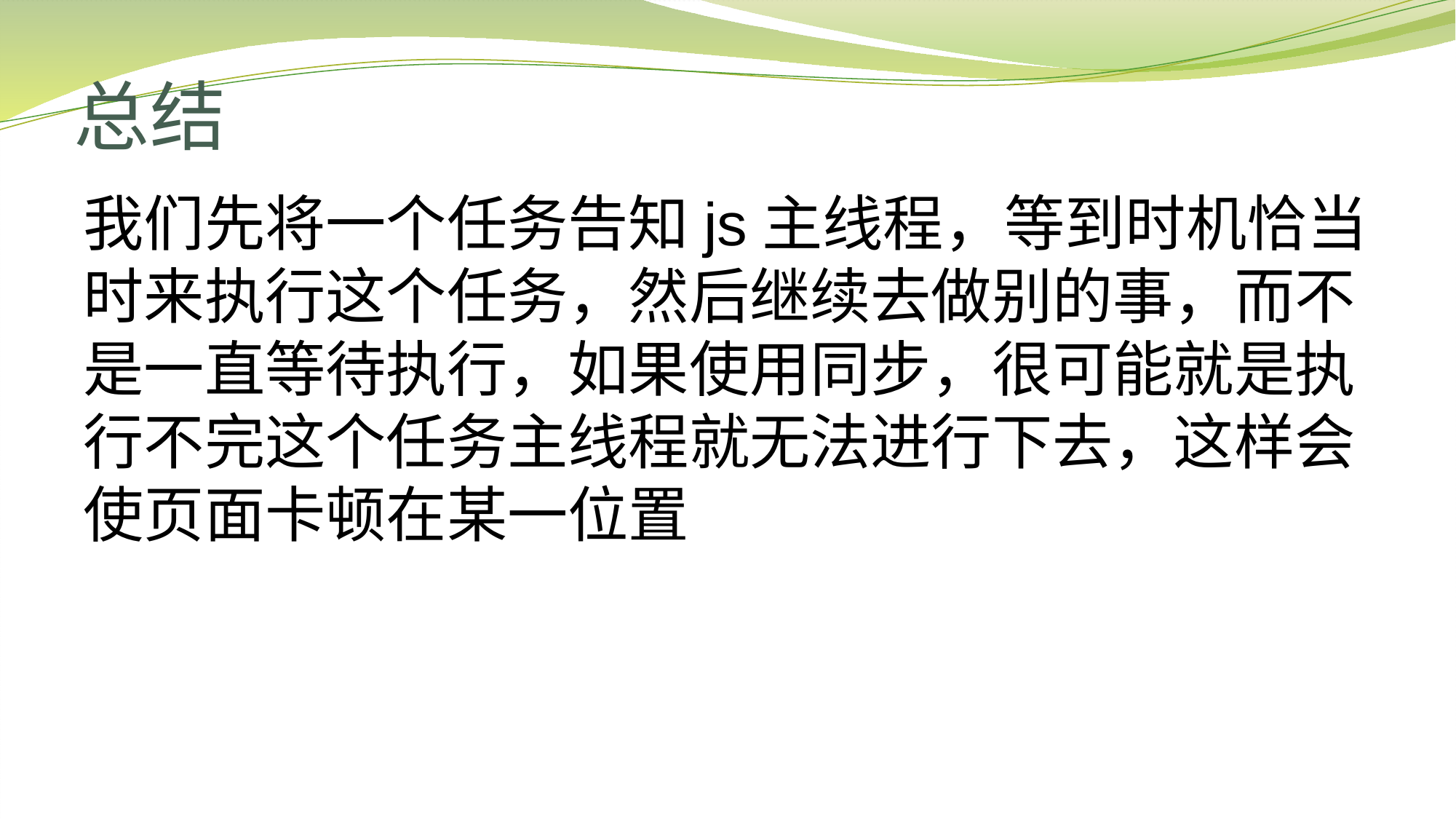

# 总结
我们先将一个任务告知js主线程，等到时机恰当时来执行这个任务，然后继续去做别的事，而不是一直等待执行，如果使用同步，很可能就是执行不完这个任务主线程就无法进行下去，这样会使页面卡顿在某一位置